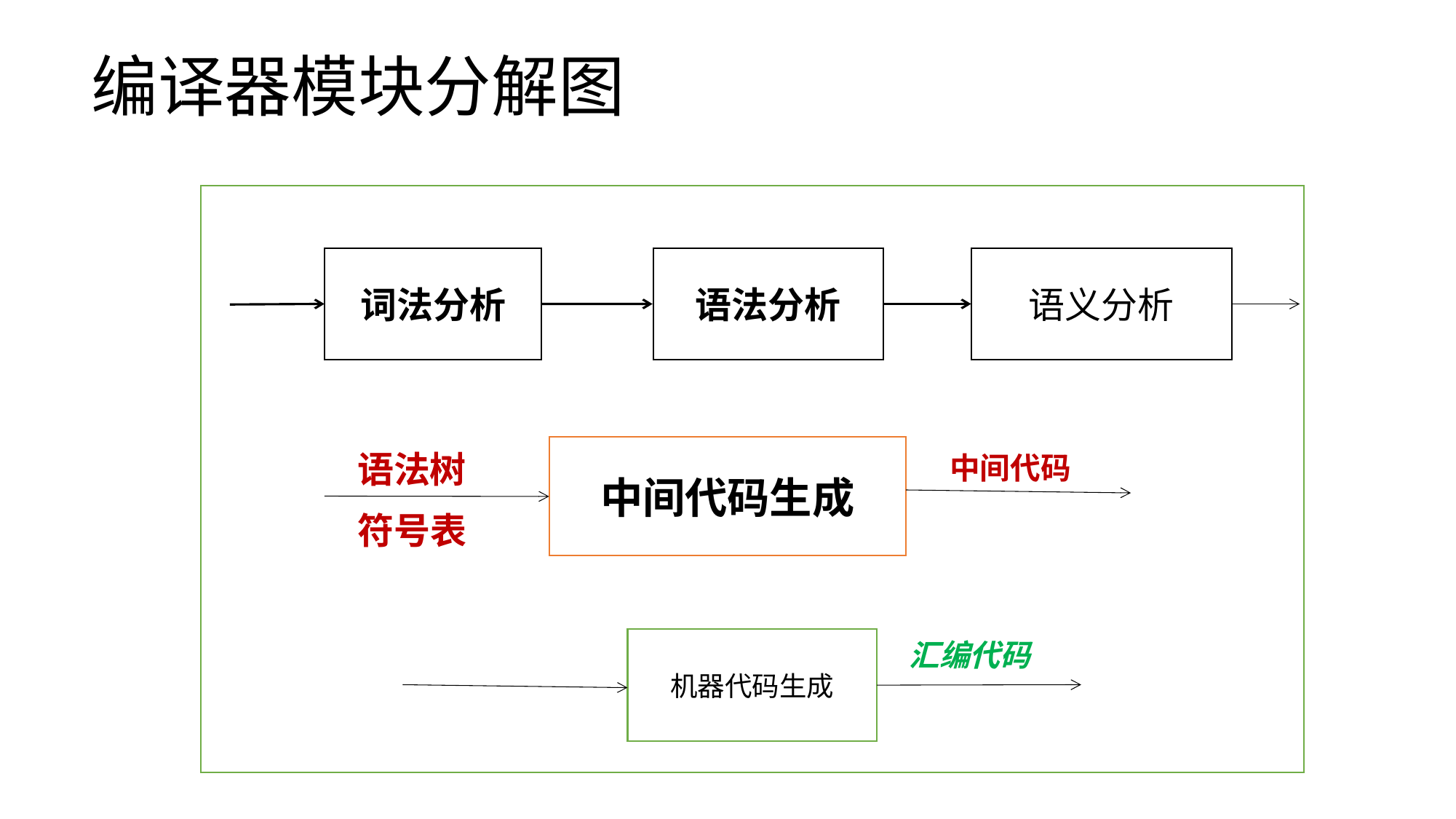

# 编译器模块分解图

词法分析
语法分析
语义分析
中间代码生成
语法树
中间代码
符号表
机器代码生成
汇编代码